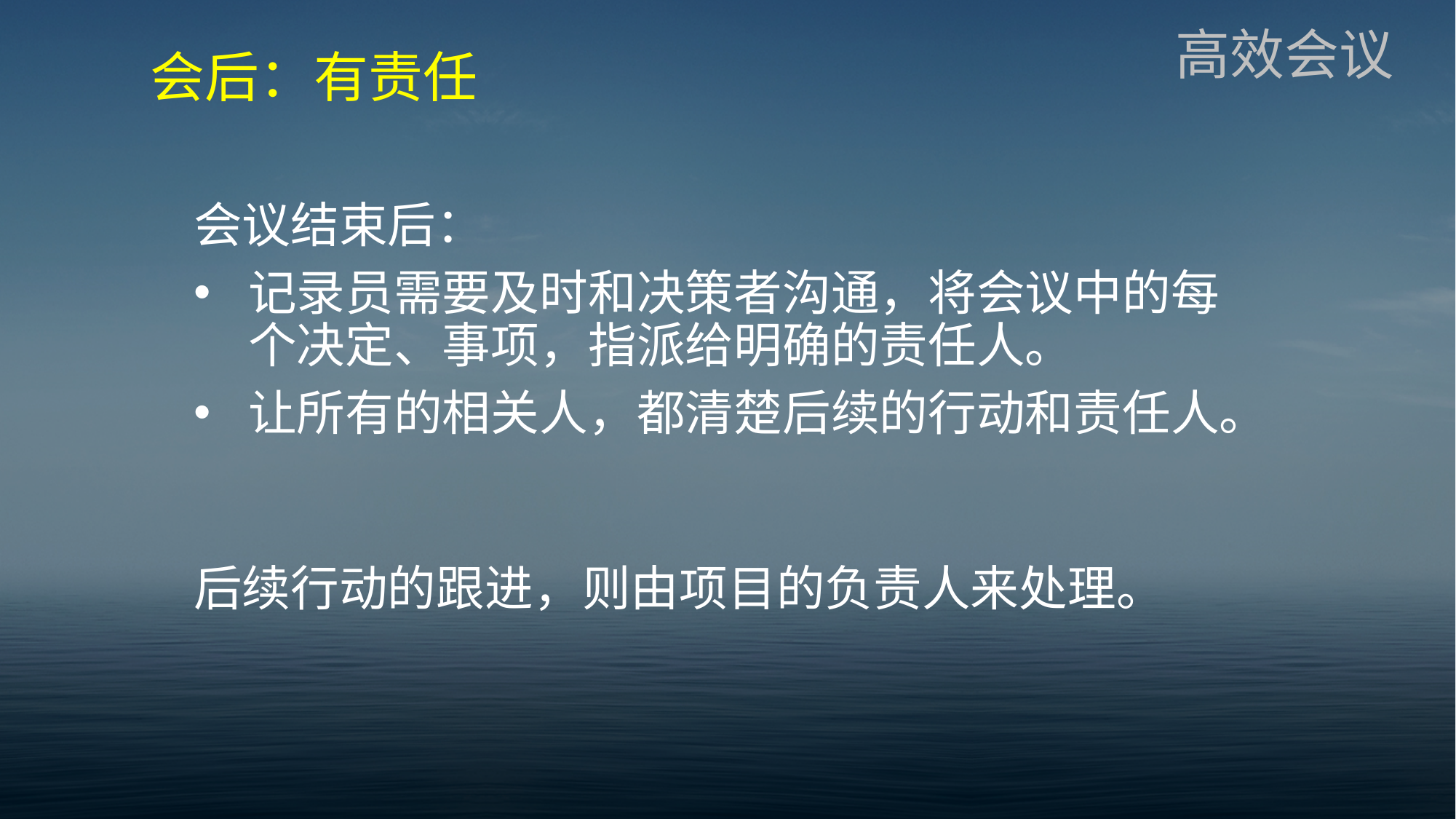

高效会议
会后：有责任
会议结束后：
记录员需要及时和决策者沟通，将会议中的每个决定、事项，指派给明确的责任人。
让所有的相关人，都清楚后续的行动和责任人。
后续行动的跟进，则由项目的负责人来处理。